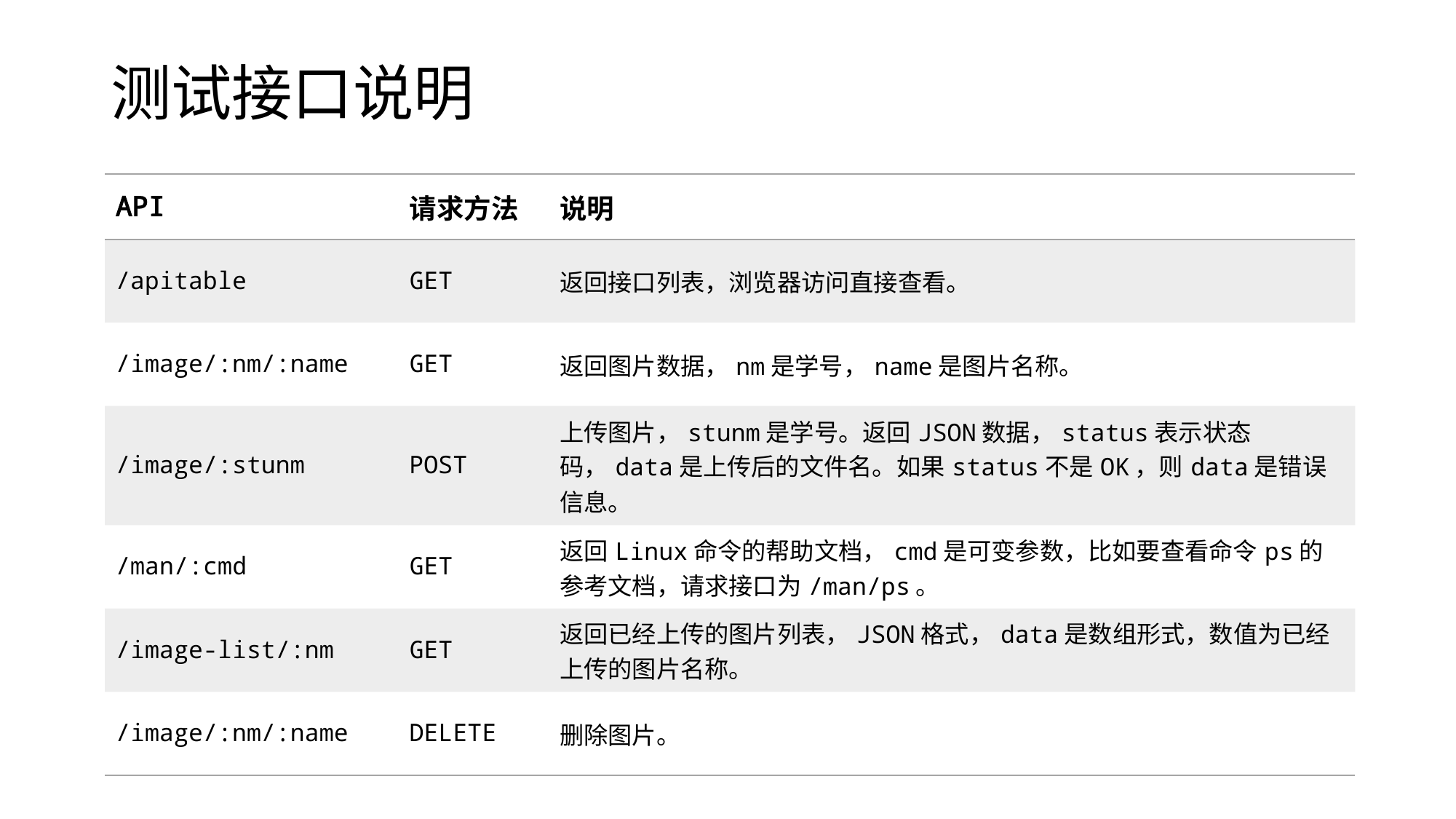

# 测试接口说明
| API | 请求方法 | 说明 |
| --- | --- | --- |
| /apitable | GET | 返回接口列表，浏览器访问直接查看。 |
| /image/:nm/:name | GET | 返回图片数据，nm是学号，name是图片名称。 |
| /image/:stunm | POST | 上传图片，stunm是学号。返回JSON数据，status表示状态码，data是上传后的文件名。如果status不是OK，则data是错误信息。 |
| /man/:cmd | GET | 返回Linux命令的帮助文档，cmd是可变参数，比如要查看命令ps的参考文档，请求接口为/man/ps。 |
| /image-list/:nm | GET | 返回已经上传的图片列表，JSON格式，data是数组形式，数值为已经上传的图片名称。 |
| /image/:nm/:name | DELETE | 删除图片。 |